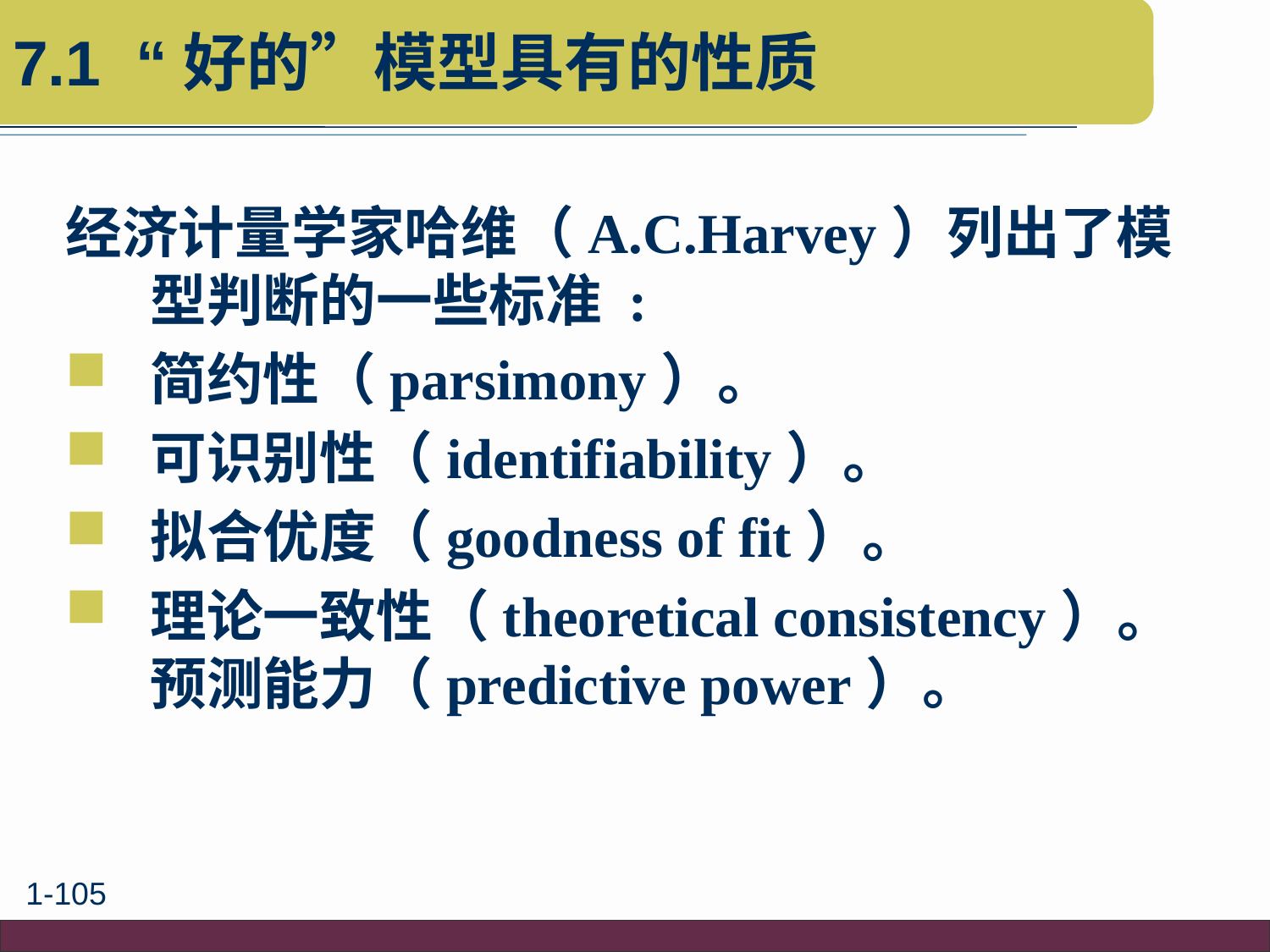

# 7.1  “好的”模型具有的性质
经济计量学家哈维（A.C.Harvey）列出了模型判断的一些标准 :
简约性（parsimony）。
可识别性（identifiability）。
拟合优度（goodness of fit）。
理论一致性（theoretical consistency）。预测能力（predictive power）。